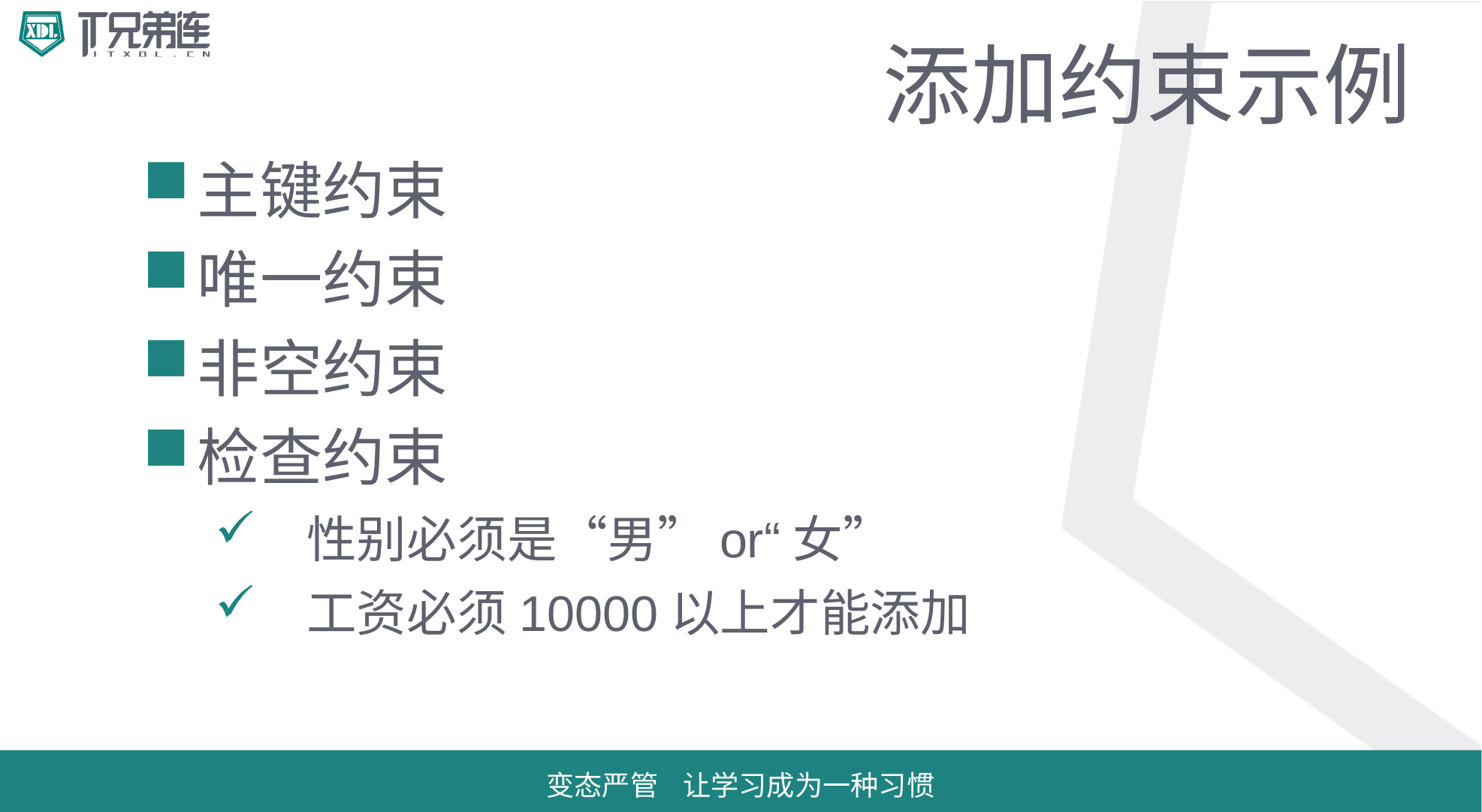

# 添加约束示例
主键约束
唯一约束
非空约束
检查约束
性别必须是“男”or“女”
工资必须10000以上才能添加